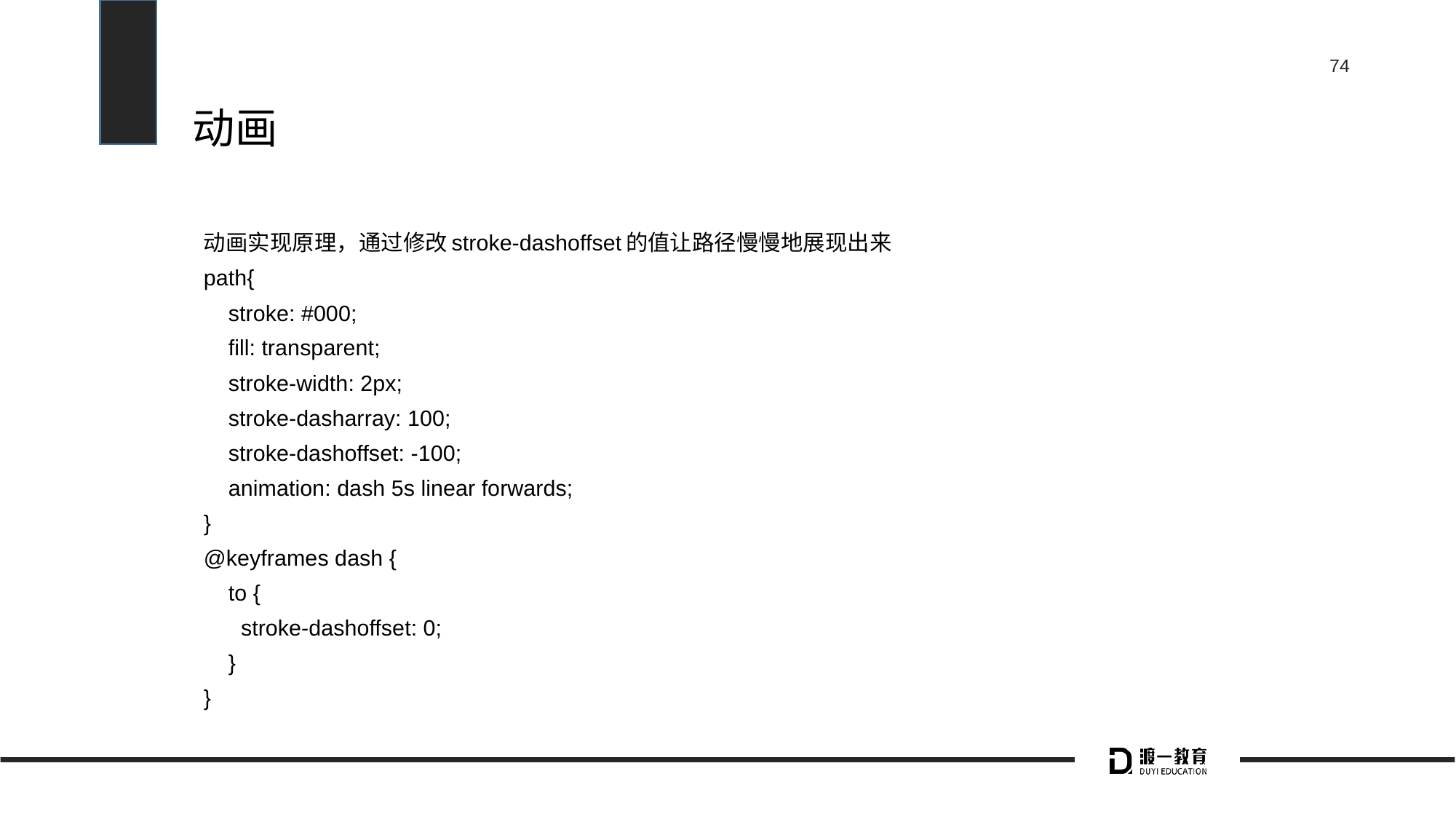

# 动画
动画实现原理，通过修改stroke-dashoffset的值让路径慢慢地展现出来
path{
    stroke: #000;
    fill: transparent;
    stroke-width: 2px;
    stroke-dasharray: 100;
    stroke-dashoffset: -100;
    animation: dash 5s linear forwards;
}
@keyframes dash {
    to {
      stroke-dashoffset: 0;
    }
}